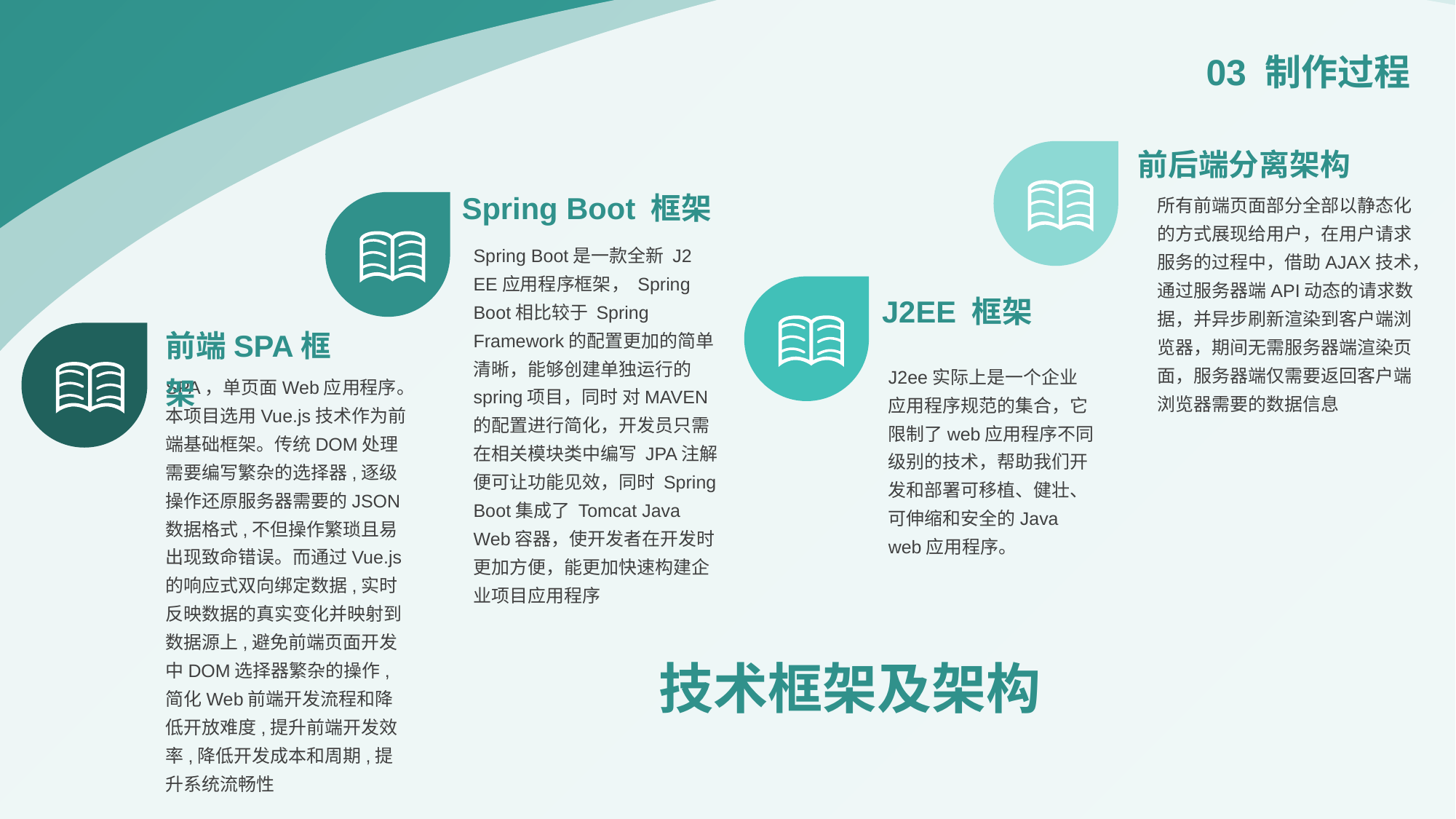

03 制作过程
前后端分离架构

所有前端页面部分全部以静态化的方式展现给用户，在用户请求服务的过程中，借助AJAX技术，通过服务器端API动态的请求数据，并异步刷新渲染到客户端浏览器，期间无需服务器端渲染页面，服务器端仅需要返回客户端浏览器需要的数据信息
Spring Boot 框架

Spring Boot是一款全新 J2 EE应用程序框架， Spring Boot相比较于 Spring Framework的配置更加的简单清晰，能够创建单独运行的 spring项目，同时 对MAVEN的配置进行简化，开发员只需在相关模块类中编写 JPA注解便可让功能见效，同时 Spring Boot集成了 Tomcat Java Web容器，使开发者在开发时更加方便，能更加快速构建企业项目应用程序

J2EE 框架

J2ee实际上是一个企业应用程序规范的集合，它限制了web应用程序不同级别的技术，帮助我们开发和部署可移植、健壮、可伸缩和安全的Java web应用程序。
前端SPA框架

SPA，单页面Web应用程序。本项目选用Vue.js技术作为前端基础框架。传统DOM处理需要编写繁杂的选择器,逐级操作还原服务器需要的JSON数据格式,不但操作繁琐且易出现致命错误。而通过Vue.js的响应式双向绑定数据,实时反映数据的真实变化并映射到数据源上,避免前端页面开发中DOM选择器繁杂的操作,简化Web前端开发流程和降低开放难度,提升前端开发效率,降低开发成本和周期,提升系统流畅性
技术框架及架构